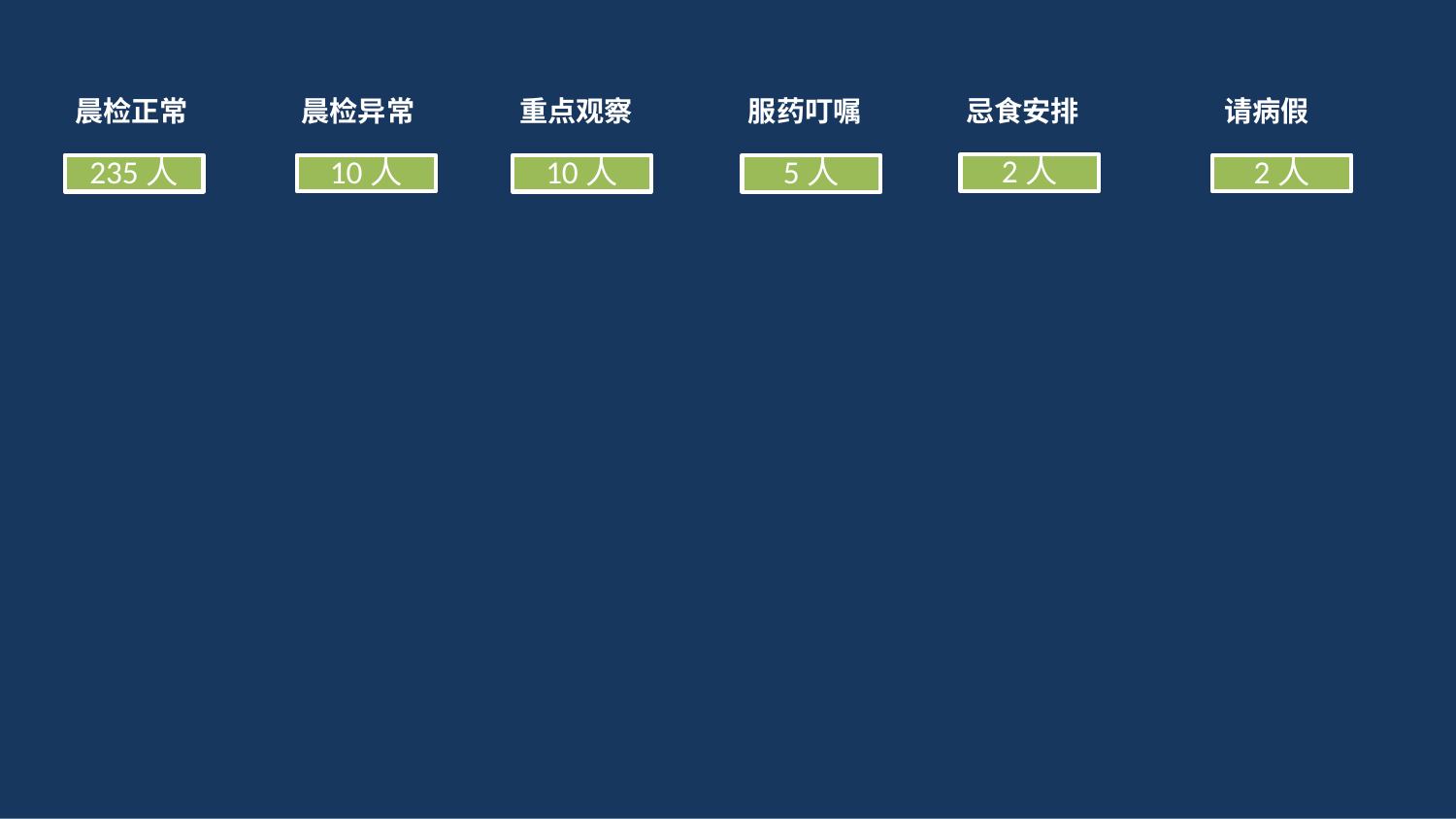

请病假
晨检正常
晨检异常
重点观察
服药叮嘱
忌食安排

2人

10人

2人

10人

235人

5人